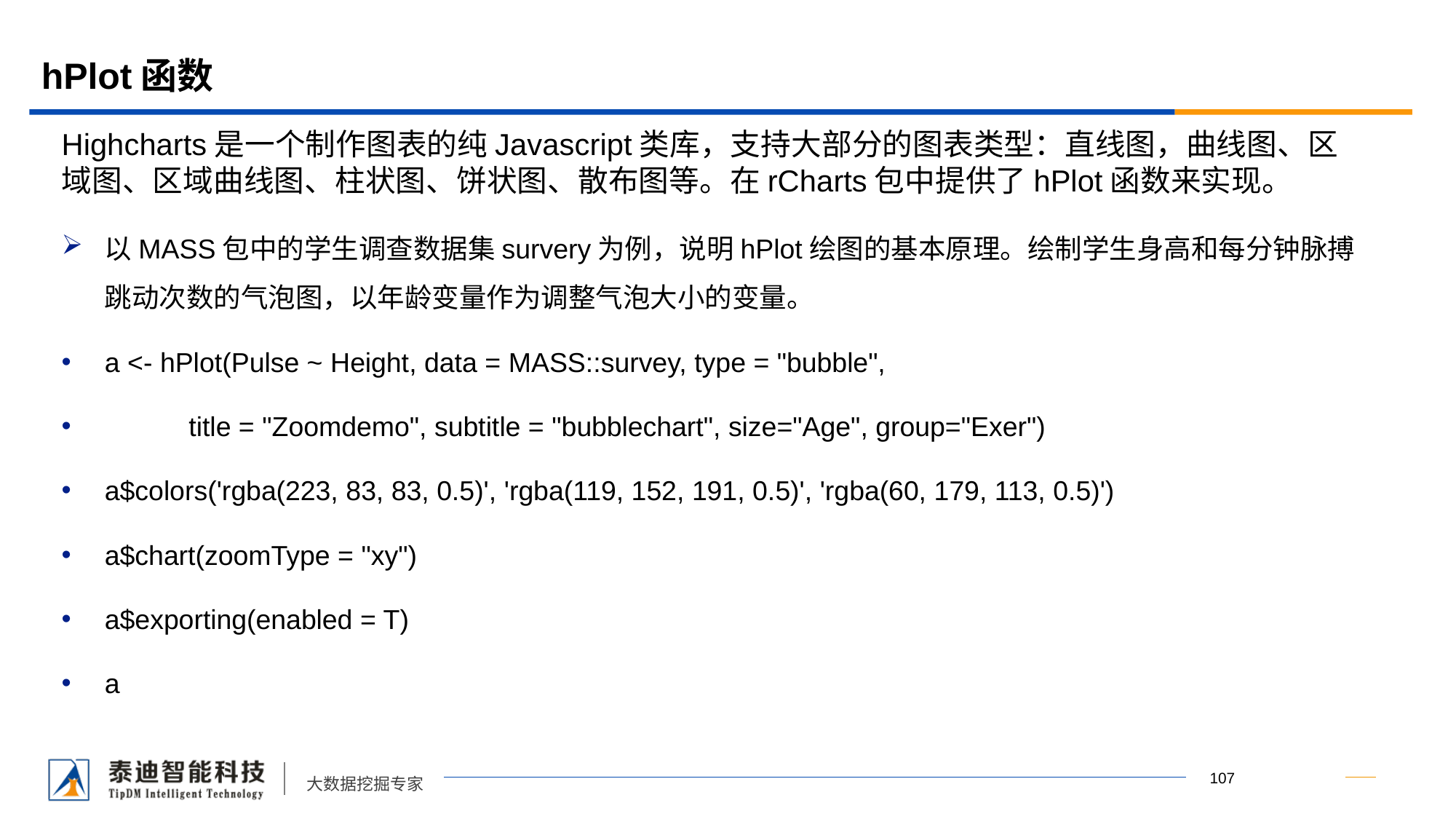

# hPlot函数
Highcharts是一个制作图表的纯Javascript类库，支持大部分的图表类型：直线图，曲线图、区域图、区域曲线图、柱状图、饼状图、散布图等。在rCharts包中提供了hPlot函数来实现。
以MASS包中的学生调查数据集survery为例，说明hPlot绘图的基本原理。绘制学生身高和每分钟脉搏跳动次数的气泡图，以年龄变量作为调整气泡大小的变量。
a <- hPlot(Pulse ~ Height, data = MASS::survey, type = "bubble",
           title = "Zoomdemo", subtitle = "bubblechart", size="Age", group="Exer")
a$colors('rgba(223, 83, 83, 0.5)', 'rgba(119, 152, 191, 0.5)', 'rgba(60, 179, 113, 0.5)')
a$chart(zoomType = "xy")
a$exporting(enabled = T)
a